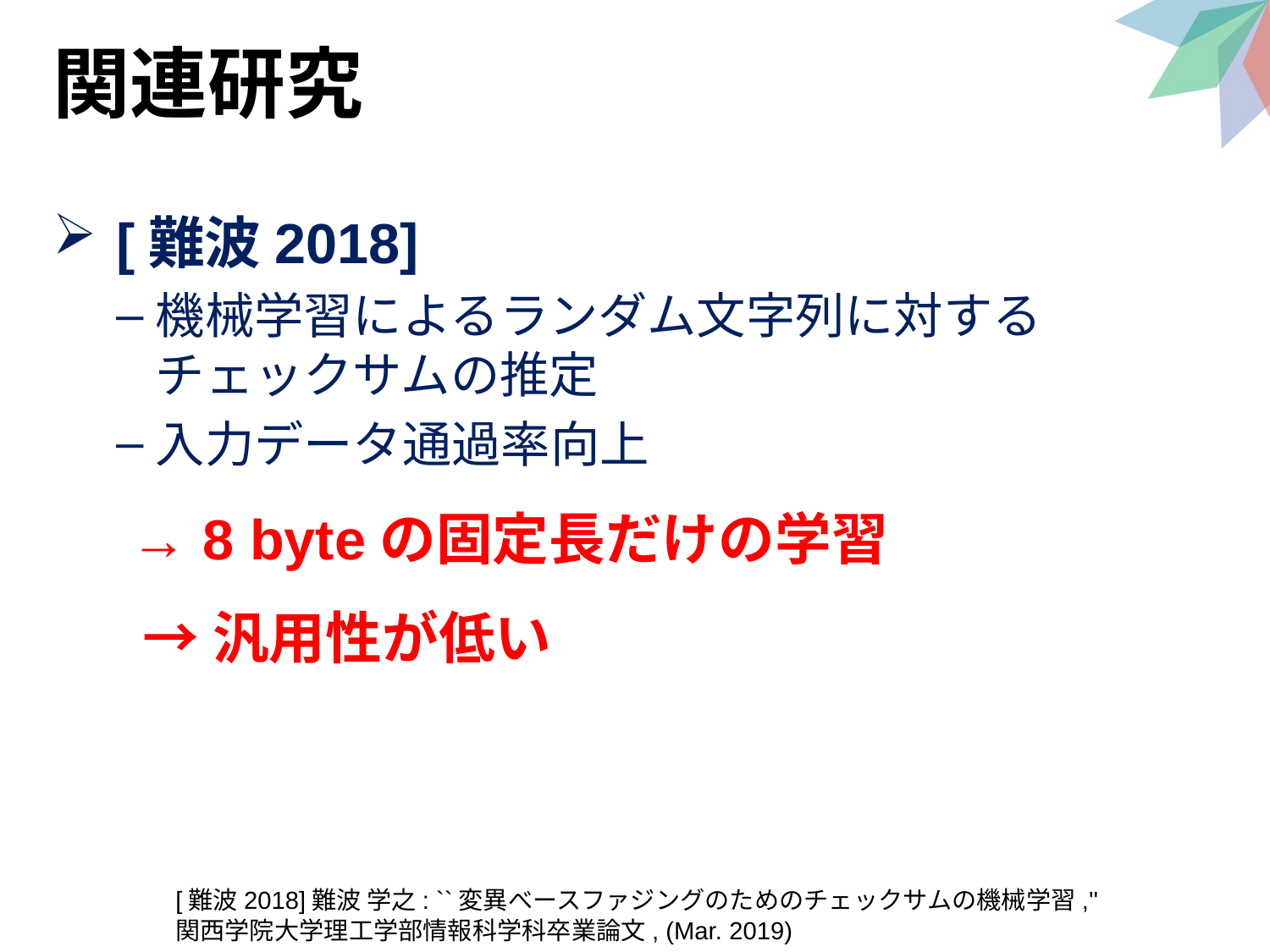

# 関連研究
[難波2018]
機械学習によるランダム文字列に対する       チェックサムの推定
入力データ通過率向上

     → 8 byteの固定長だけの学習

→汎用性が低い
[難波2018]難波 学之: ``変異べースファジングのためのチェックサムの機械学習,''
関西学院大学理工学部情報科学科卒業論文, (Mar. 2019)